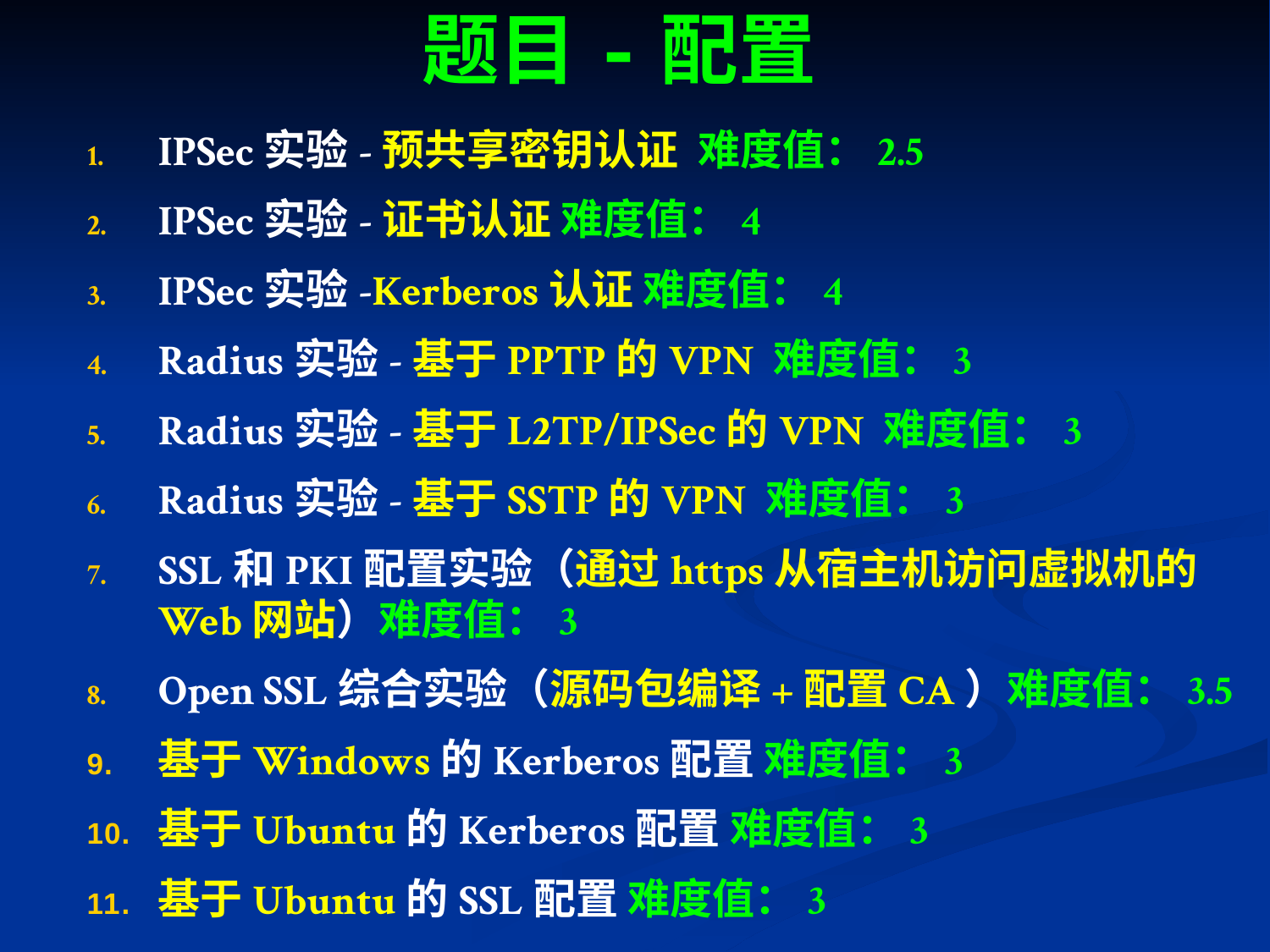

# 题目-配置
IPSec实验-预共享密钥认证  难度值：2.5
IPSec实验-证书认证 难度值：4
IPSec实验-Kerberos认证 难度值：4
Radius实验-基于PPTP的VPN 难度值：3
Radius实验-基于L2TP/IPSec的VPN 难度值：3
Radius实验-基于SSTP的VPN 难度值：3
SSL和PKI配置实验（通过https从宿主机访问虚拟机的Web网站）难度值：3
Open SSL综合实验（源码包编译+配置CA）难度值：3.5
基于Windows的Kerberos配置 难度值：3
基于Ubuntu的Kerberos配置 难度值：3
基于Ubuntu的SSL配置 难度值：3